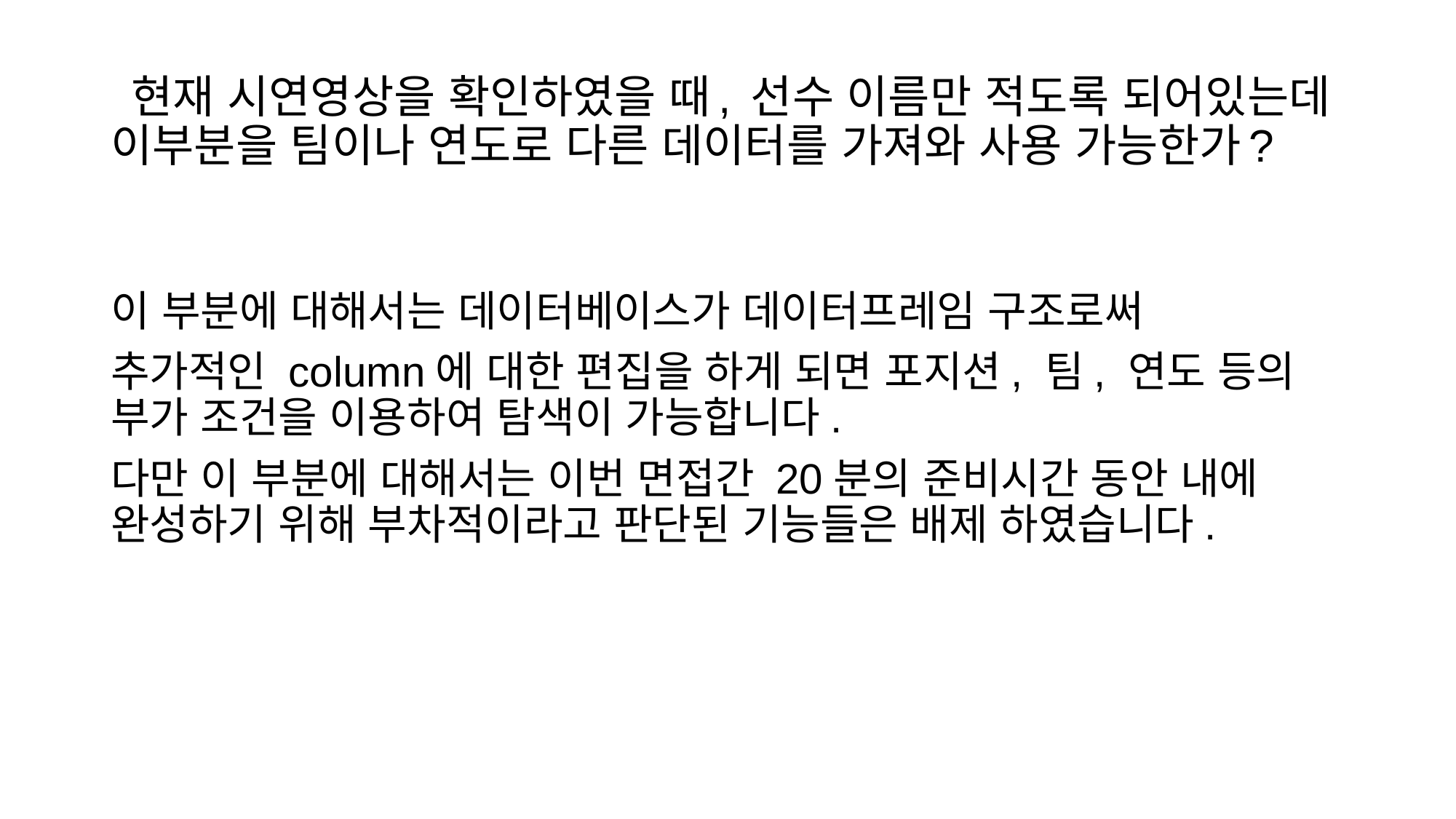

# 현재 시연영상을 확인하였을 때, 선수 이름만 적도록 되어있는데 이부분을 팀이나 연도로 다른 데이터를 가져와 사용 가능한가?

이 부분에 대해서는 데이터베이스가 데이터프레임 구조로써
추가적인 column에 대한 편집을 하게 되면 포지션, 팀, 연도 등의 부가 조건을 이용하여 탐색이 가능합니다.
다만 이 부분에 대해서는 이번 면접간 20분의 준비시간 동안 내에 완성하기 위해 부차적이라고 판단된 기능들은 배제 하였습니다.